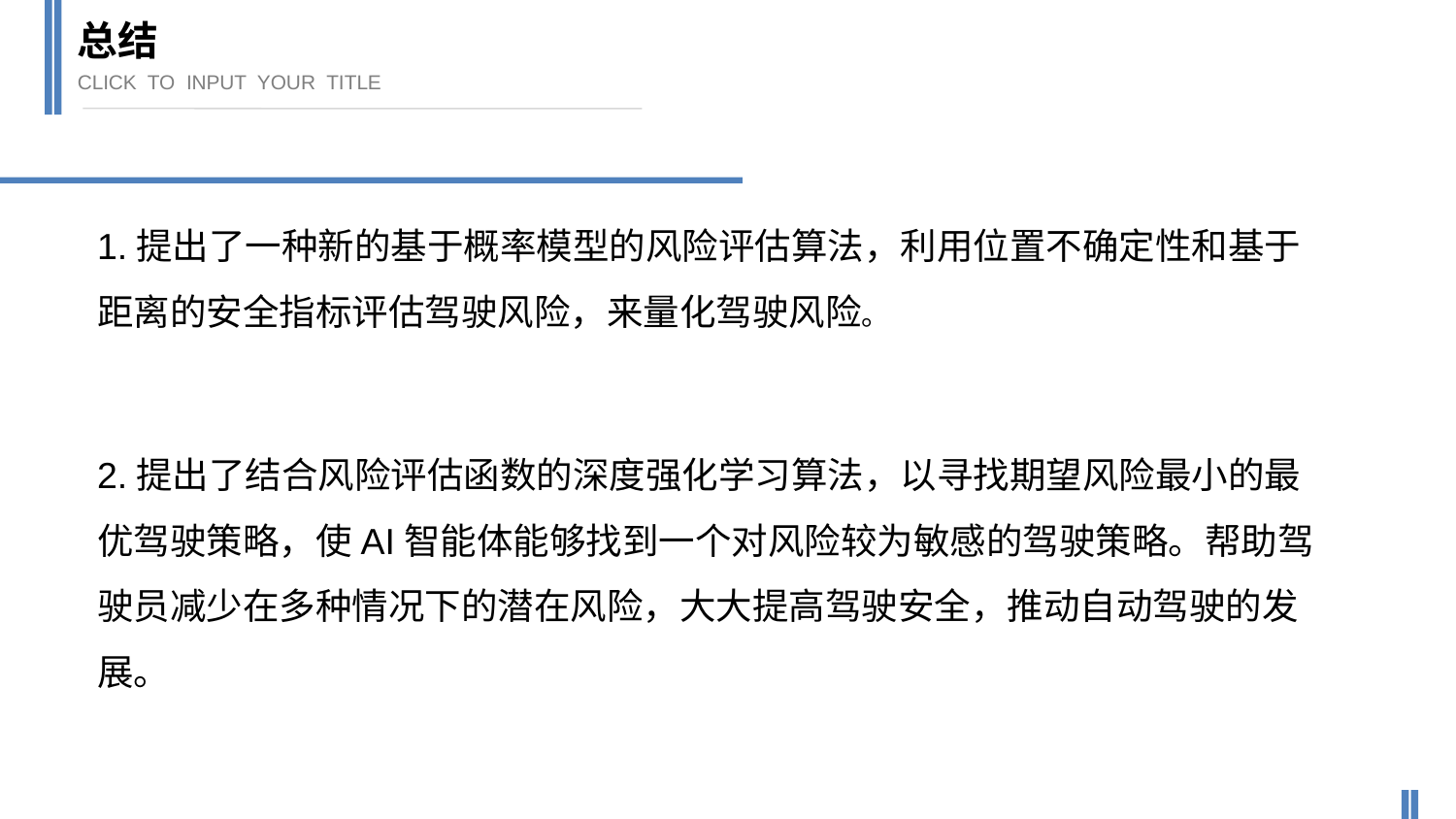

总结
CLICK  TO  INPUT  YOUR  TITLE

1.提出了一种新的基于概率模型的风险评估算法，利用位置不确定性和基于距离的安全指标评估驾驶风险，来量化驾驶风险。

输入标
2.提出了结合风险评估函数的深度强化学习算法，以寻找期望风险最小的最优驾驶策略，使AI智能体能够找到一个对风险较为敏感的驾驶策略。帮助驾驶员减少在多种情况下的潜在风险，大大提高驾驶安全，推动自动驾驶的发展。
输入标题